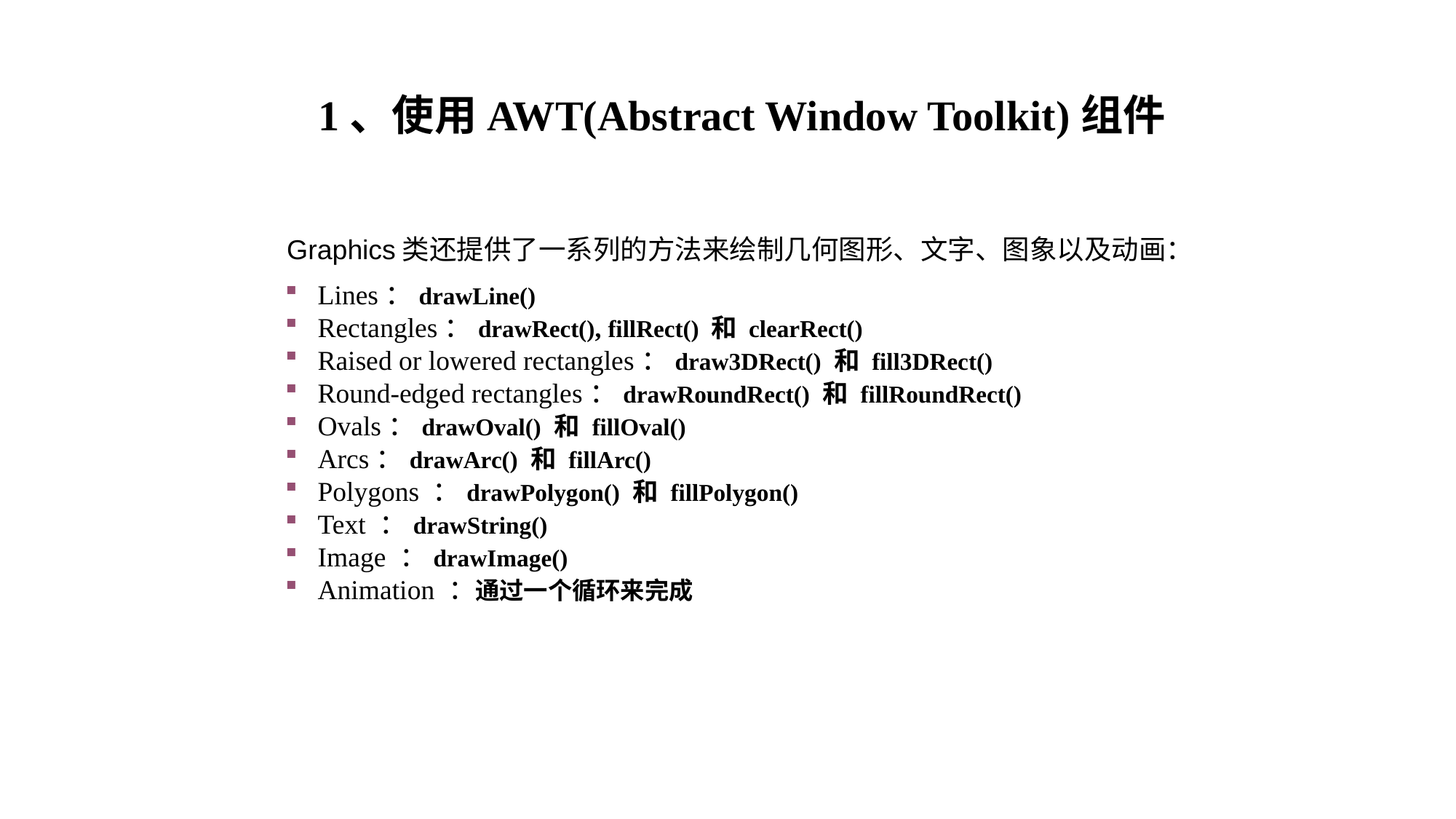

1、使用AWT(Abstract Window Toolkit)组件
    Graphics类还提供了一系列的方法来绘制几何图形、文字、图象以及动画：

 Lines：drawLine()
 Rectangles：drawRect(), fillRect() 和 clearRect()
 Raised or lowered rectangles：draw3DRect() 和 fill3DRect()
 Round-edged rectangles：drawRoundRect() 和 fillRoundRect()
 Ovals：drawOval() 和 fillOval()
 Arcs：drawArc() 和 fillArc()
 Polygons ：drawPolygon() 和 fillPolygon()
 Text ：drawString()
 Image ：drawImage()
 Animation ：通过一个循环来完成